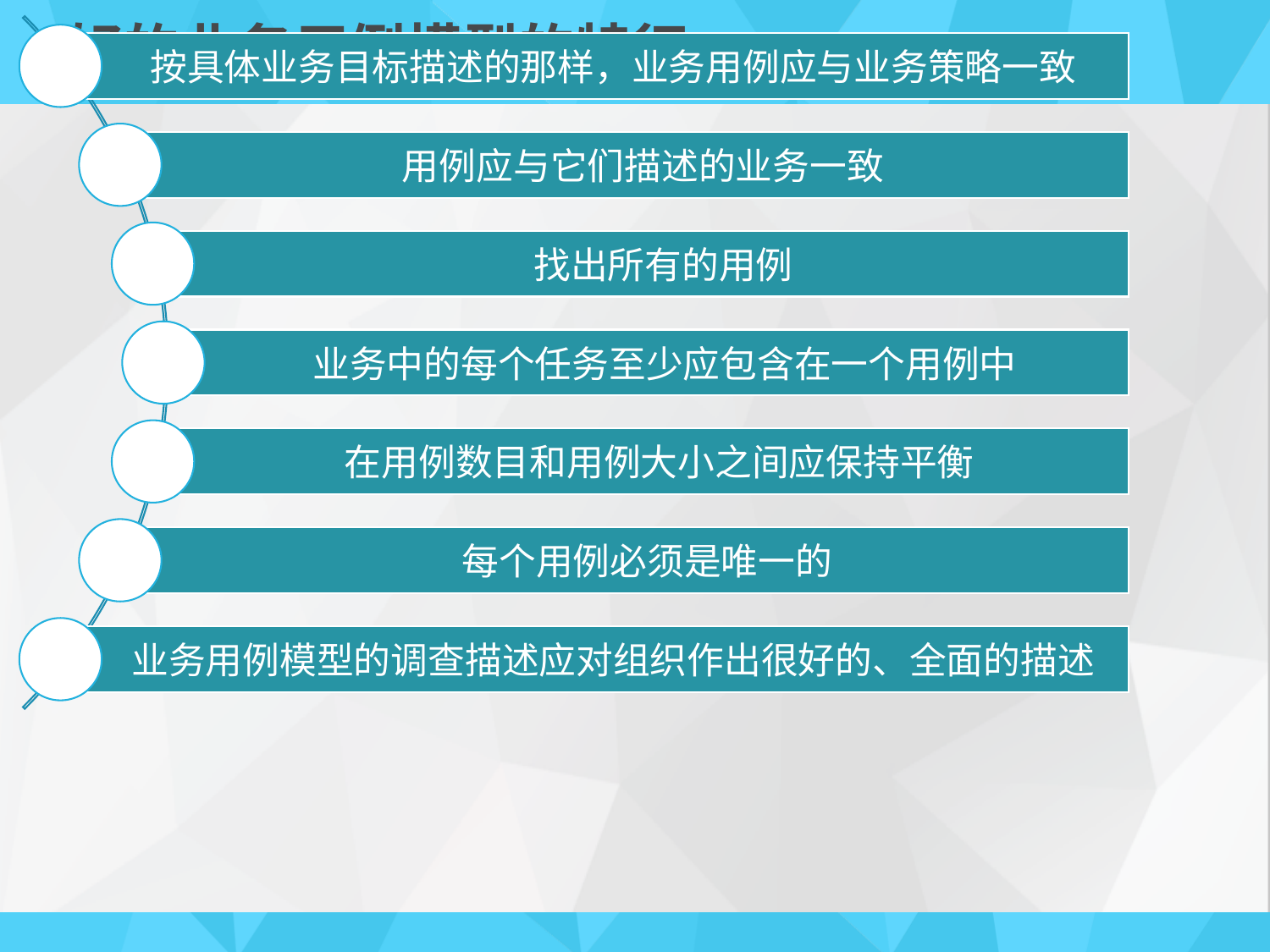

# 好的业务用例模型的特征：
按具体业务目标描述的那样，业务用例应与业务策略一致
用例应与它们描述的业务一致
找出所有的用例
业务中的每个任务至少应包含在一个用例中
在用例数目和用例大小之间应保持平衡
每个用例必须是唯一的
业务用例模型的调查描述应对组织作出很好的、全面的描述